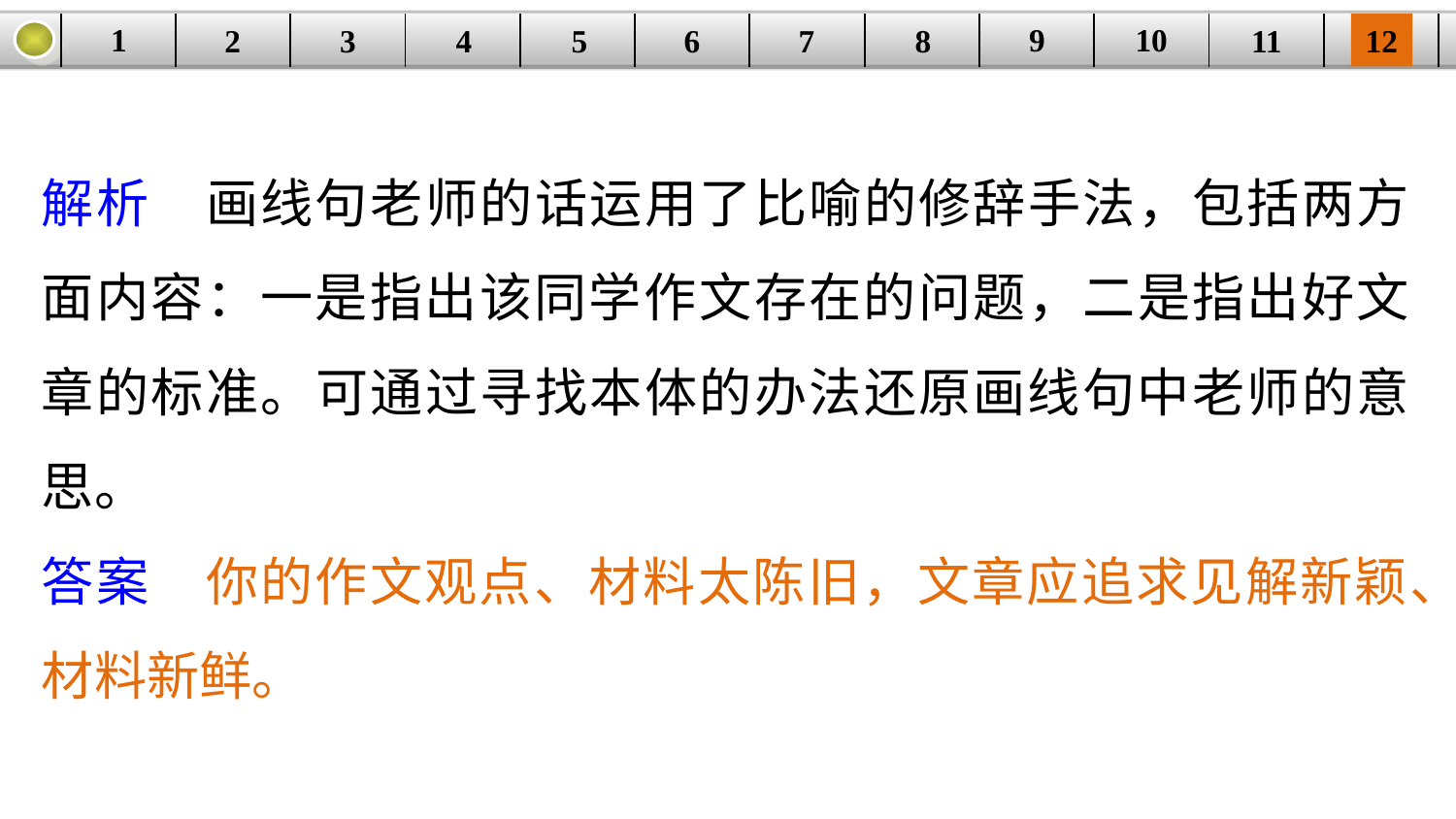

9
10
1
3
4
5
6
8
11
2
12
|  |  |  |  |  |  |  |  |  |  |  |  |
| --- | --- | --- | --- | --- | --- | --- | --- | --- | --- | --- | --- |
7

解析　画线句老师的话运用了比喻的修辞手法，包括两方面内容：一是指出该同学作文存在的问题，二是指出好文章的标准。可通过寻找本体的办法还原画线句中老师的意思。
答案　你的作文观点、材料太陈旧，文章应追求见解新颖、材料新鲜。